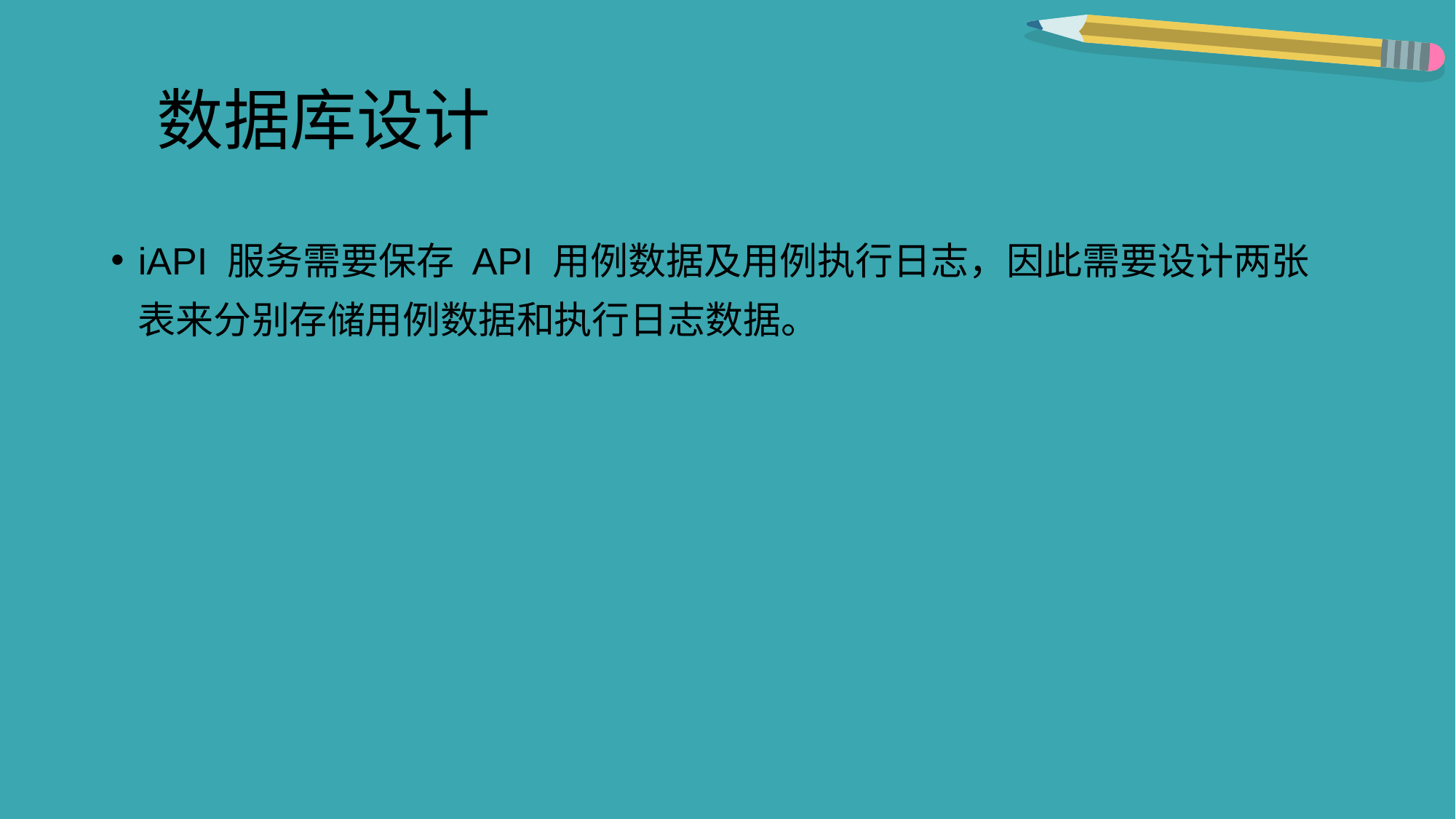

# 数据库设计
iAPI 服务需要保存 API 用例数据及用例执行日志，因此需要设计两张表来分别存储用例数据和执行日志数据。